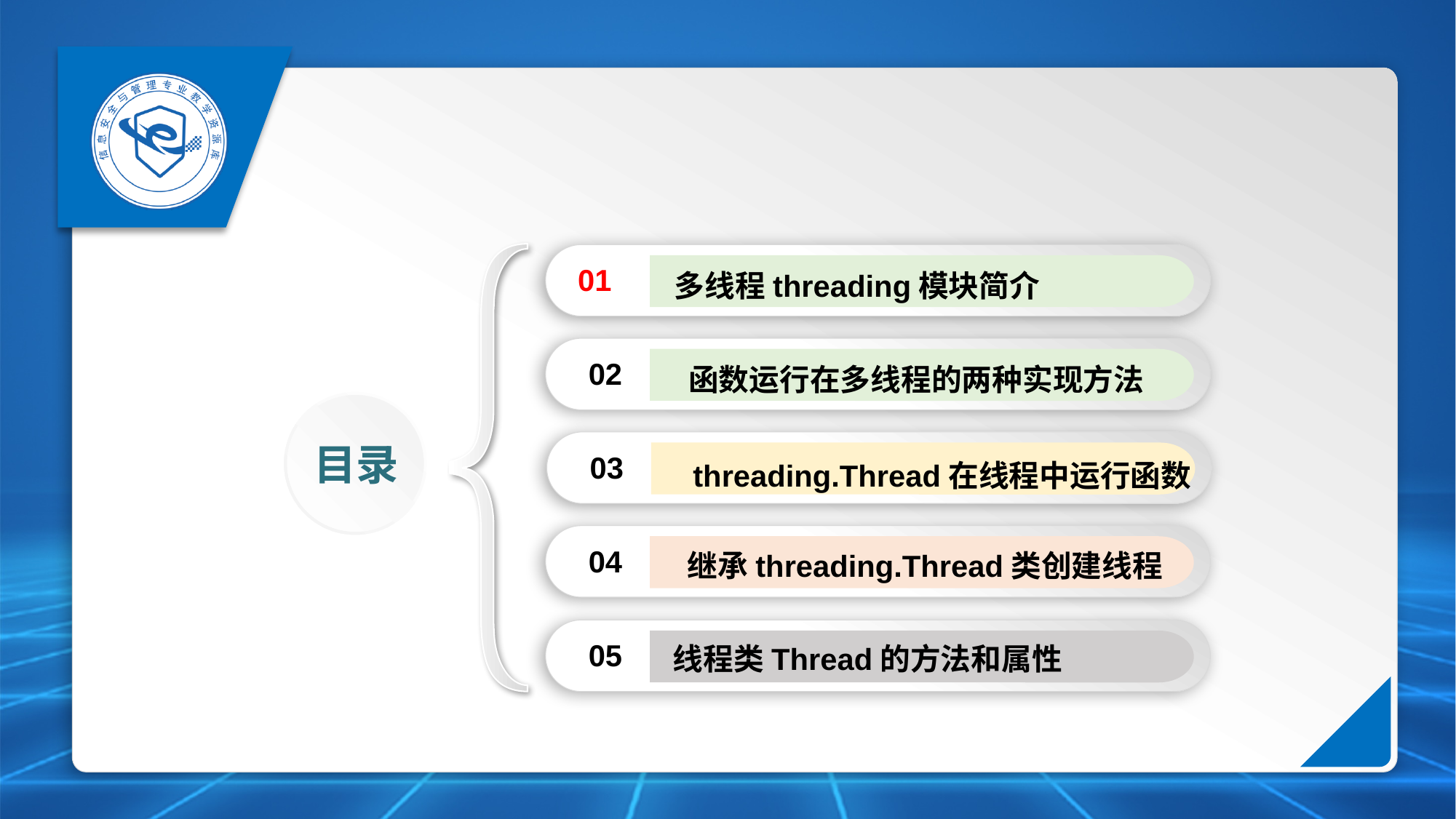

01
多线程threading模块简介

02
 函数运行在多线程的两种实现方法

03
threading.Thread在线程中运行函数
目录

04
继承threading.Thread类创建线程

05
线程类Thread的方法和属性